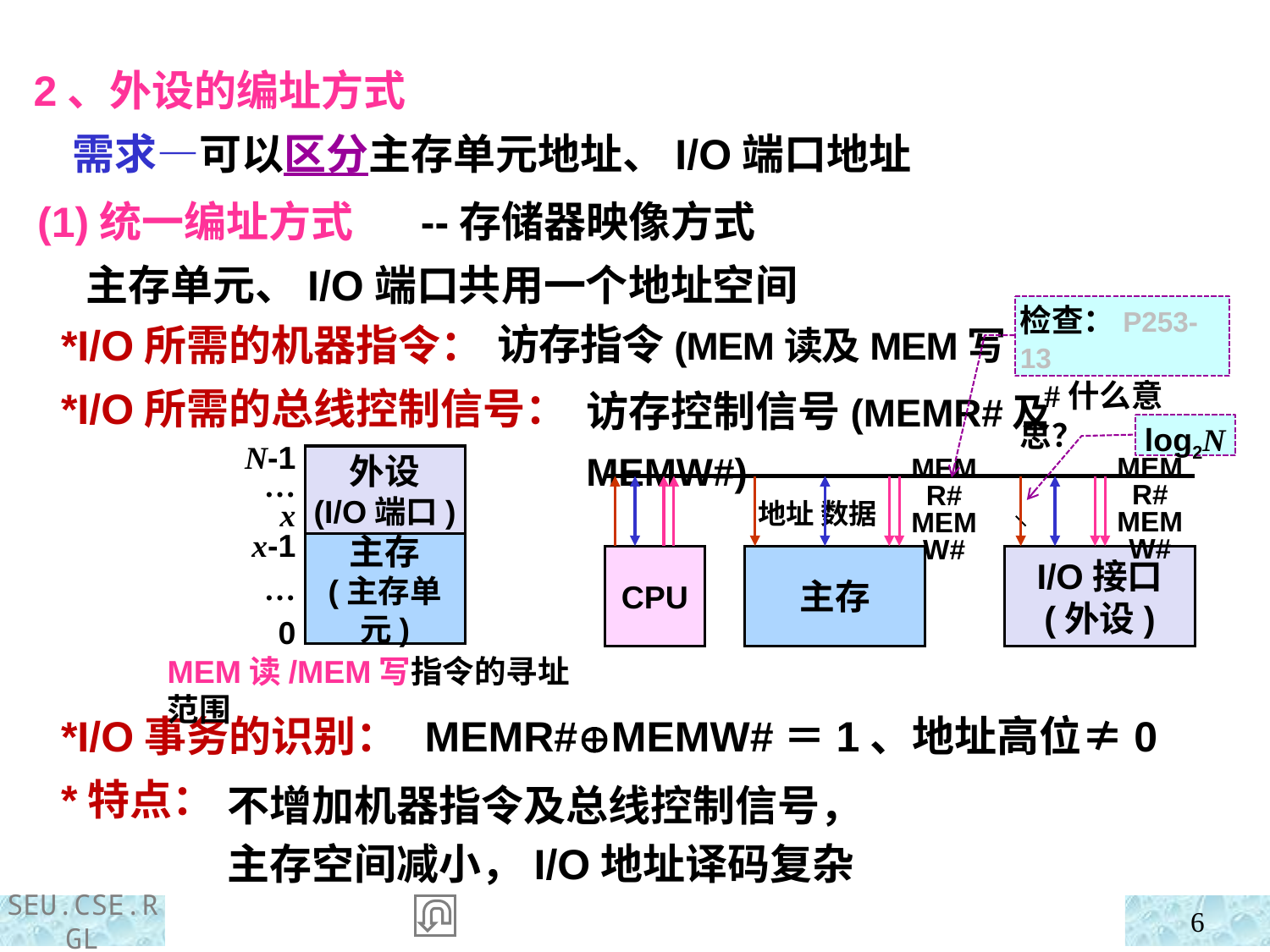

2、外设的编址方式
   需求—可以区分主存单元地址、I/O端口地址
(1)统一编址方式      --存储器映像方式
    主存单元、I/O端口共用一个地址空间
检查：P253-13
   #什么意思？
访存指令(MEM读及MEM写)
  *I/O所需的机器指令：
  *I/O所需的总线控制信号：

  *I/O事务的识别：
  *特点：
访存控制信号(MEMR#及MEMW#)
log2N
MEMR#
MEMW#
N-1
…
x
x-1
…
0
外设
(I/O端口)
主存
(主存单元)
MEMR#
MEMW#
地址 数据
CPU
主存
I/O接口
(外设)
MEM读/MEM写指令的寻址范围
MEMR#⊕MEMW#＝1、地址高位≠0
不增加机器指令及总线控制信号，
主存空间减小，I/O地址译码复杂

6